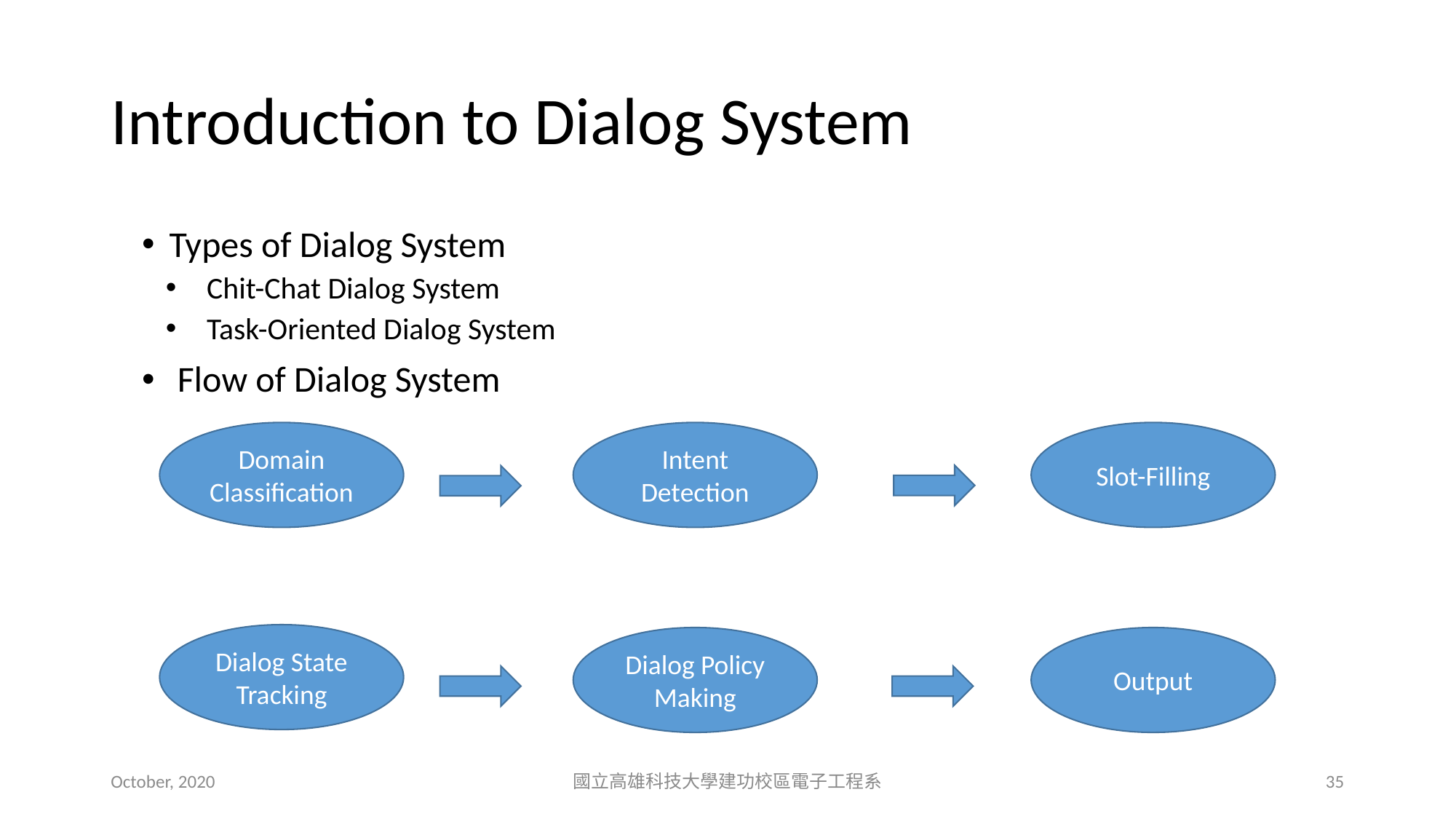

# Introduction to Dialog System
Types of Dialog System
Chit-Chat Dialog System
Task-Oriented Dialog System
 Flow of Dialog System

Domain Classification
Intent Detection
Slot-Filling

Dialog State Tracking
Dialog Policy Making
Output

October, 2020
國立高雄科技大學建功校區電子工程系
35